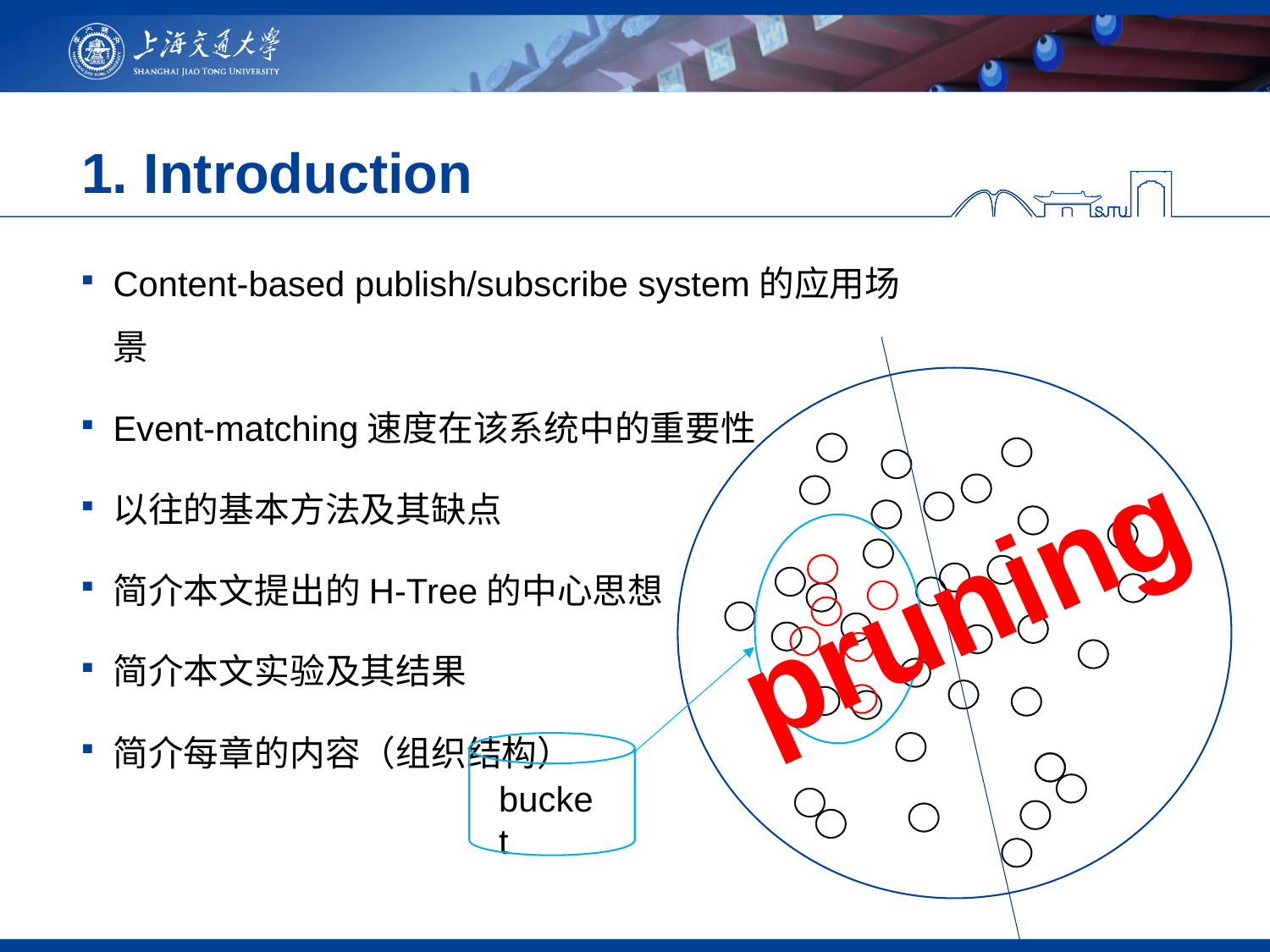

# 1. Introduction
Content-based publish/subscribe system的应用场景
Event-matching速度在该系统中的重要性
以往的基本方法及其缺点
简介本文提出的H-Tree的中心思想
简介本文实验及其结果
简介每章的内容（组织结构）

pruning

bucket